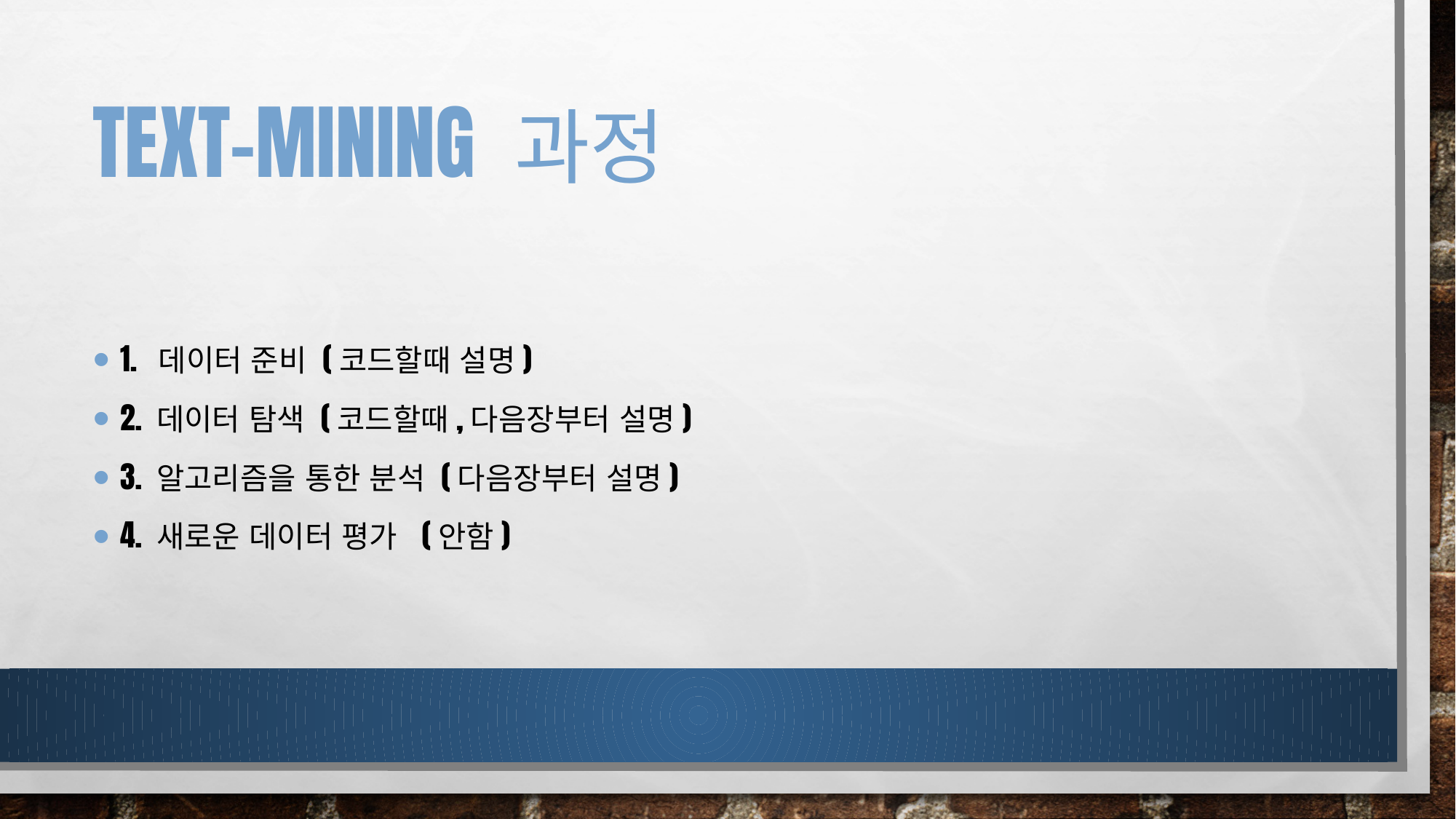

# Text-mining 과정
1.  데이터 준비 (코드할때 설명)
2. 데이터 탐색 (코드할때,다음장부터 설명)
3. 알고리즘을 통한 분석 (다음장부터 설명)
4. 새로운 데이터 평가  (안함)